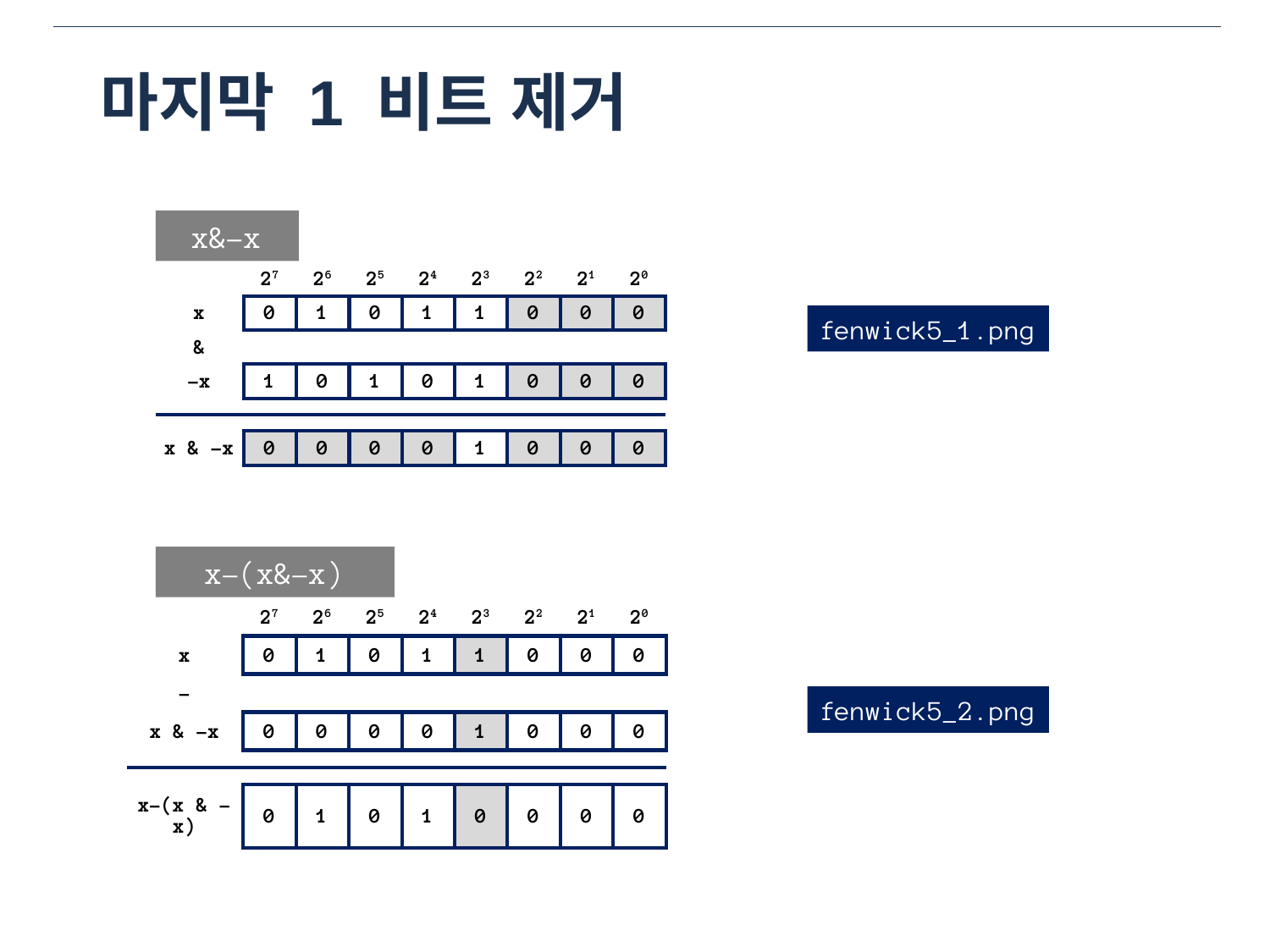

# 마지막 1 비트 제거
x&-x
|  | 27 | 26 | 25 | 24 | 23 | 22 | 21 | 20 |
| --- | --- | --- | --- | --- | --- | --- | --- | --- |
| x | 0 | 1 | 0 | 1 | 1 | 0 | 0 | 0 |
| & |  |  |  |  |  |  |  |  |
| -x | 1 | 0 | 1 | 0 | 1 | 0 | 0 | 0 |
|  |  |  |  |  |  |  |  |  |
|  |  |  |  |  |  |  |  |  |
| x & -x | 0 | 0 | 0 | 0 | 1 | 0 | 0 | 0 |
fenwick5_1.png
x–(x&–x)
|  | 27 | 26 | 25 | 24 | 23 | 22 | 21 | 20 |
| --- | --- | --- | --- | --- | --- | --- | --- | --- |
| x | 0 | 1 | 0 | 1 | 1 | 0 | 0 | 0 |
| - |  |  |  |  |  |  |  |  |
| x & -x | 0 | 0 | 0 | 0 | 1 | 0 | 0 | 0 |
|  |  |  |  |  |  |  |  |  |
|  |  |  |  |  |  |  |  |  |
| x-(x & -x) | 0 | 1 | 0 | 1 | 0 | 0 | 0 | 0 |
fenwick5_2.png